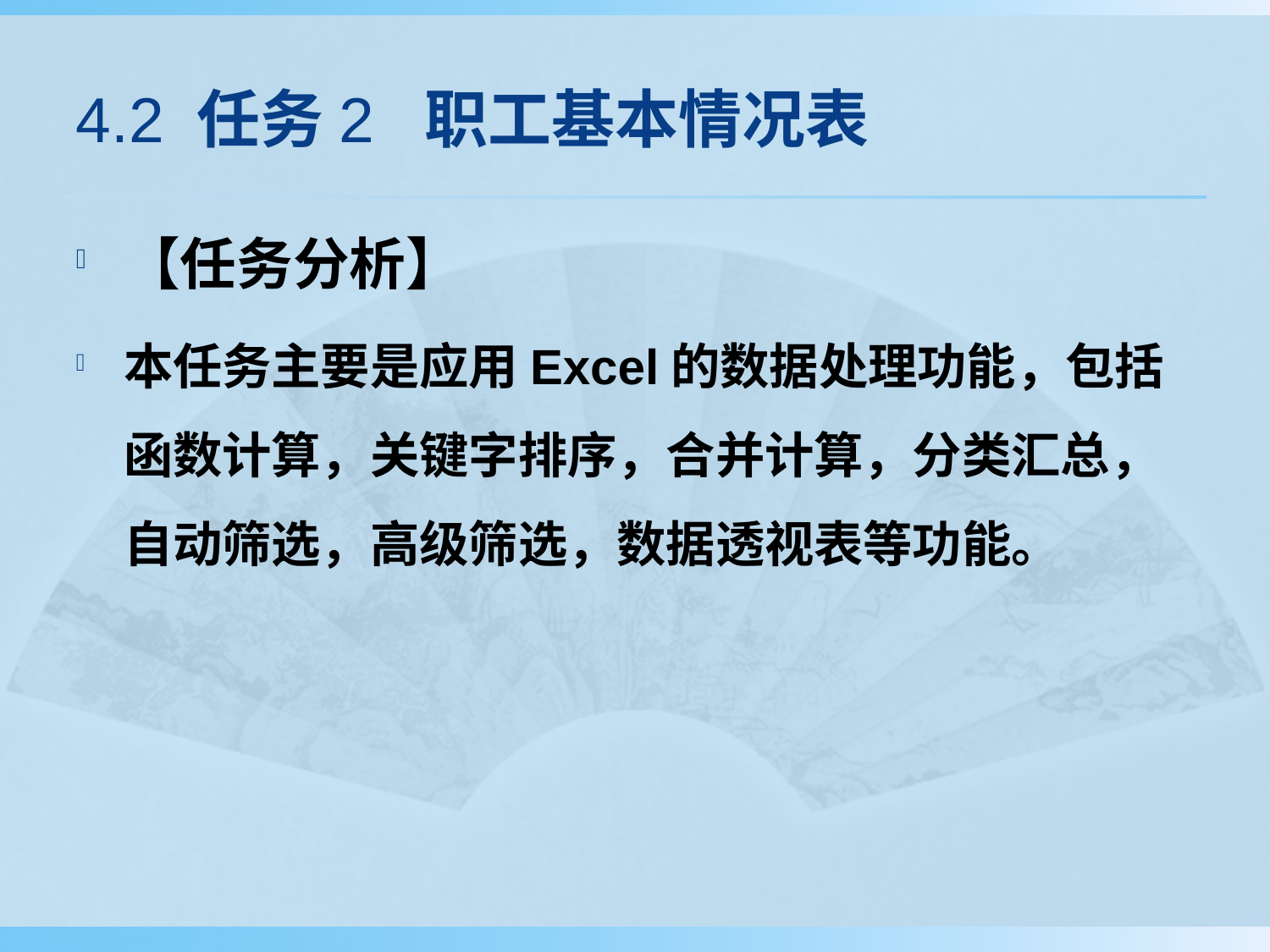

# 4.2 任务2  职工基本情况表
【任务分析】
本任务主要是应用Excel的数据处理功能，包括函数计算，关键字排序，合并计算，分类汇总，自动筛选，高级筛选，数据透视表等功能。